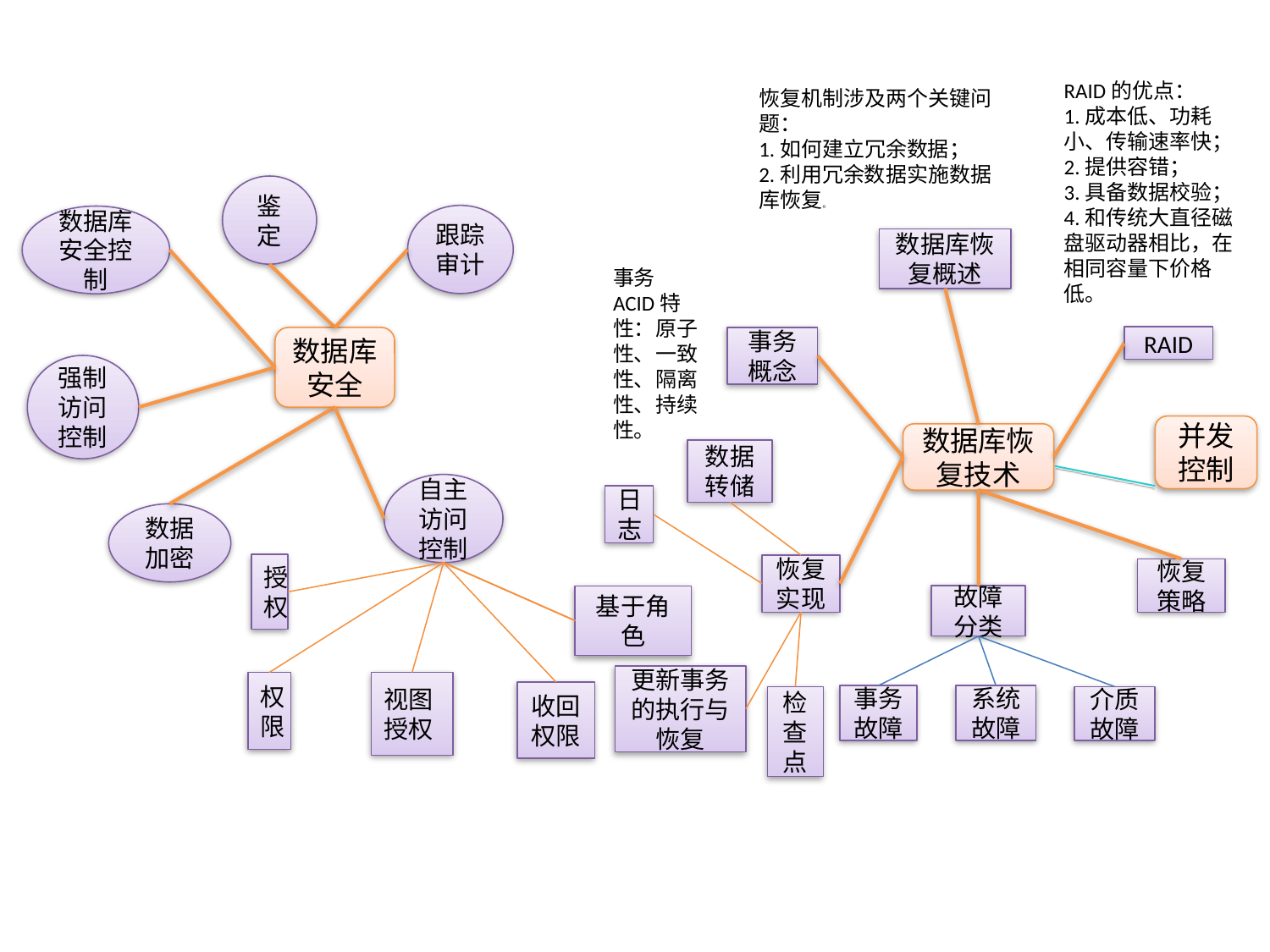

RAID的优点：
1.成本低、功耗小、传输速率快；
2.提供容错；
3.具备数据校验；
4.和传统大直径磁盘驱动器相比，在相同容量下价格低。

恢复机制涉及两个关键问题：
1.如何建立冗余数据；
2.利用冗余数据实施数据库恢复。
鉴定
跟踪审计
数据库安全控制
数据库恢复概述
事务ACID特性：原子性、一致性、隔离性、持续性。
RAID
数据库安全
事务概念
强制访问控制
并发控制
数据库恢复技术
数据转储
自主访问控制
日志
数据加密
授权
恢复实现
恢复策略
故障分类
基于角色
更新事务的执行与恢复
权限
视图
授权
收回权限
事务故障
系统故障
检查点
介质故障